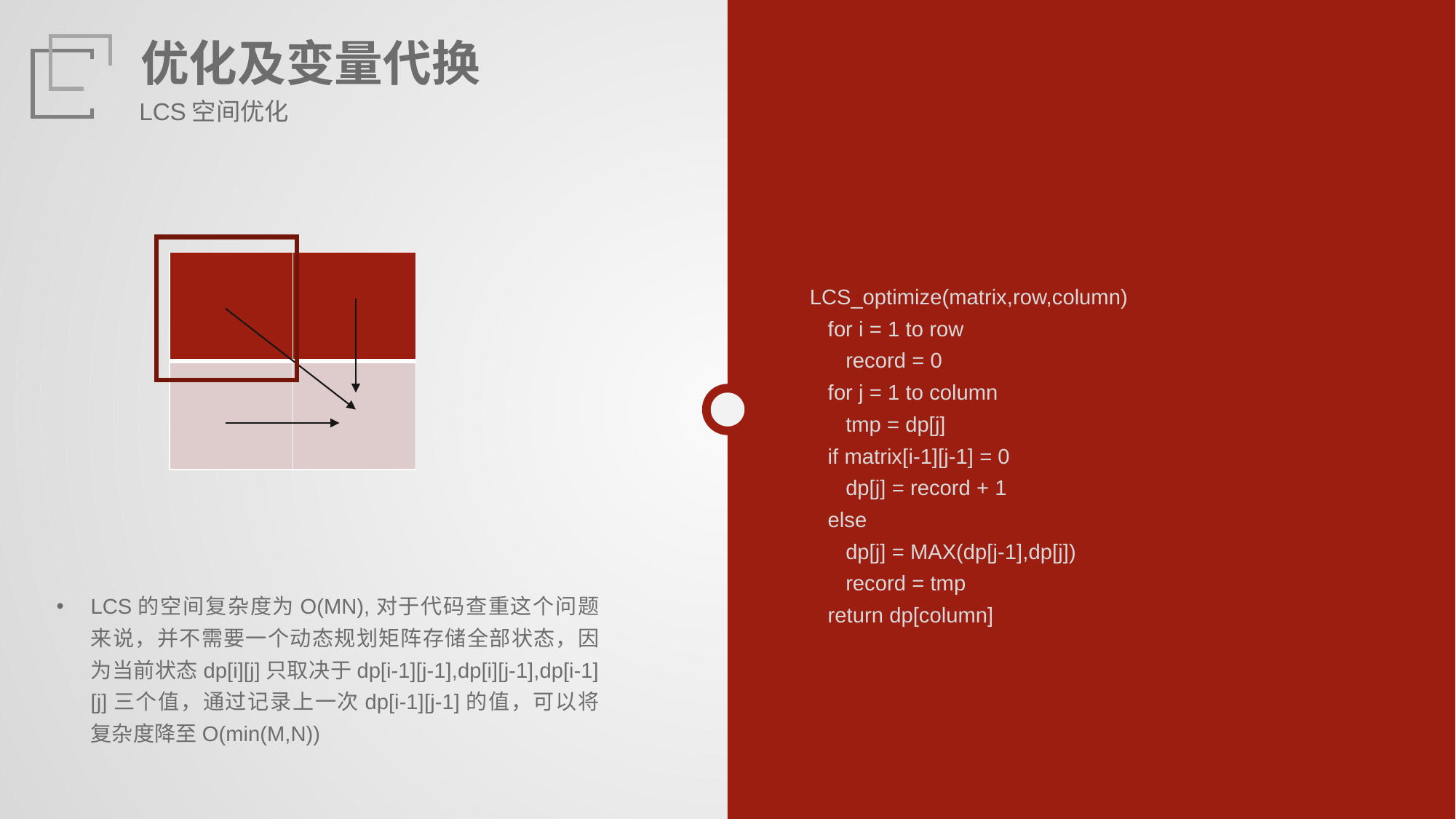

优化及变量代换
LCS空间优化

|  |  |
| --- | --- |
|  |  |
LCS_optimize(matrix,row,column)
   for i = 1 to row
      record = 0
   for j = 1 to column
      tmp = dp[j]
   if matrix[i-1][j-1] = 0
      dp[j] = record + 1
   else
      dp[j] = MAX(dp[j-1],dp[j])
      record = tmp
   return dp[column]
LCS的空间复杂度为O(MN),对于代码查重这个问题来说，并不需要一个动态规划矩阵存储全部状态，因为当前状态dp[i][j]只取决于dp[i-1][j-1],dp[i][j-1],dp[i-1][j]三个值，通过记录上一次dp[i-1][j-1]的值，可以将复杂度降至O(min(M,N))